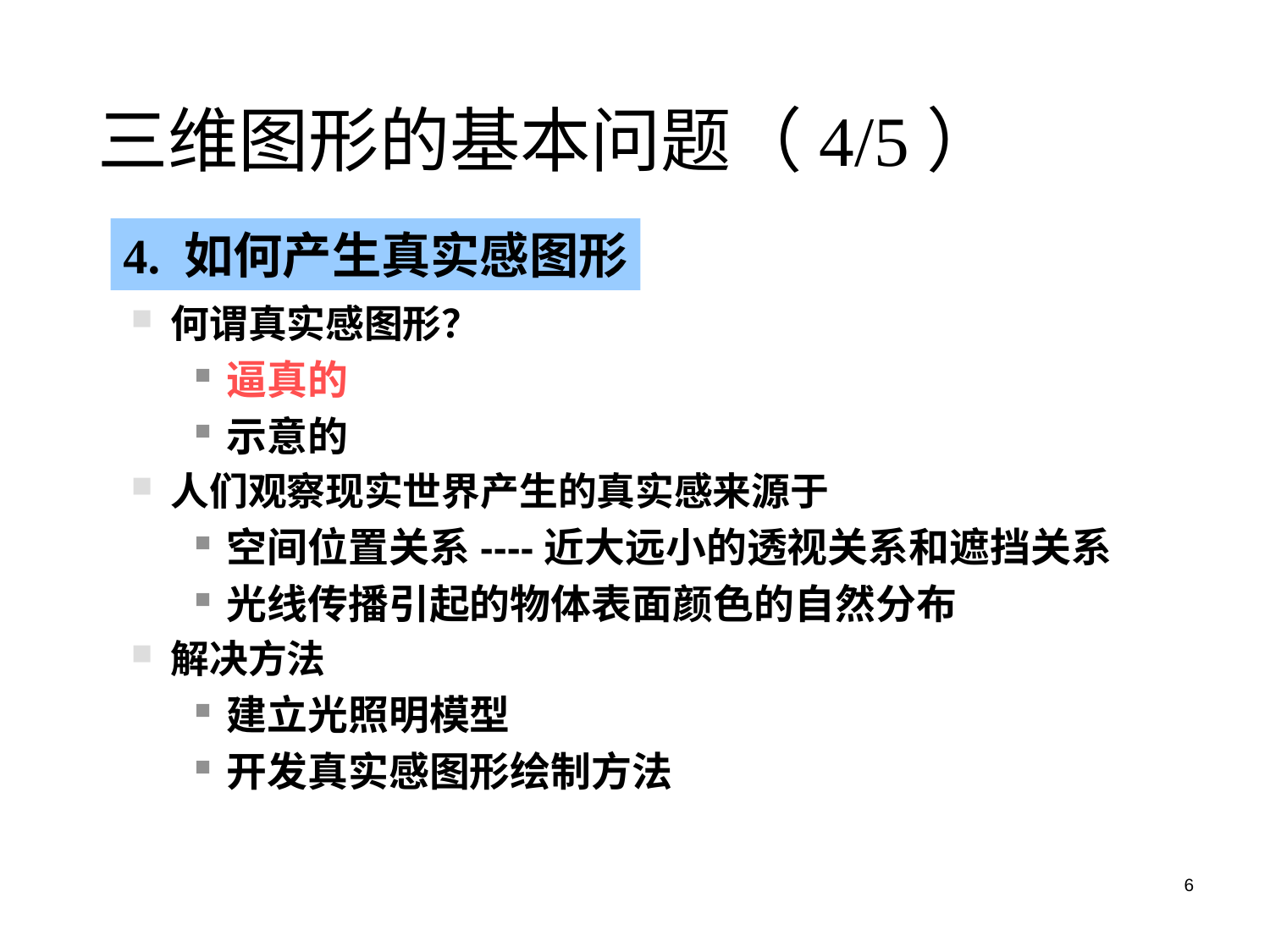

# 三维图形的基本问题（4/5）
4. 如何产生真实感图形

何谓真实感图形？
逼真的
示意的
人们观察现实世界产生的真实感来源于
空间位置关系----近大远小的透视关系和遮挡关系
光线传播引起的物体表面颜色的自然分布
解决方法
建立光照明模型
开发真实感图形绘制方法

6